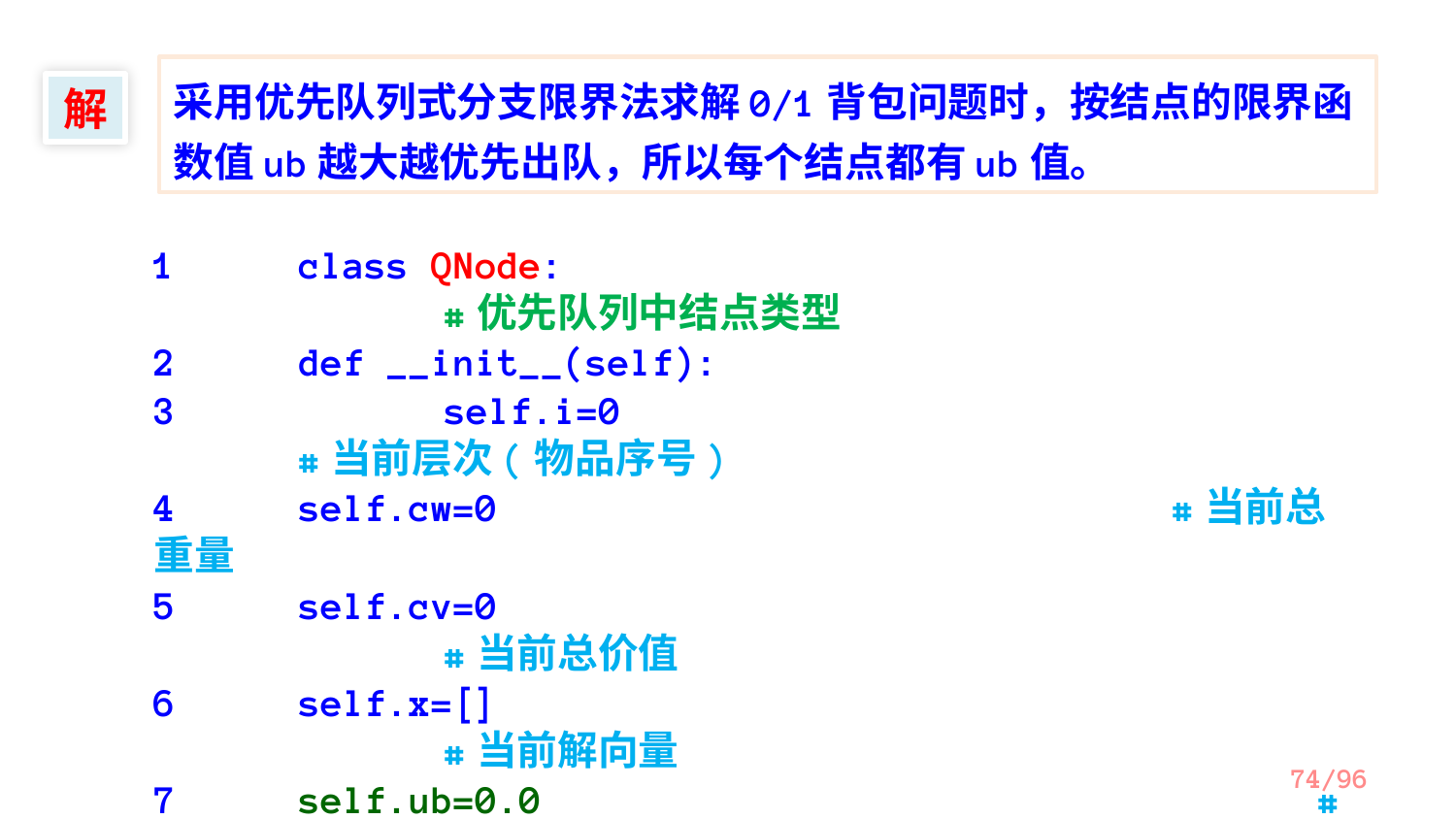

采用优先队列式分支限界法求解0/1背包问题时，按结点的限界函数值ub越大越优先出队，所以每个结点都有ub值。
解
1	class QNode:			    					#优先队列中结点类型
2  	def __init__(self):
3    		self.i=0            				#当前层次(物品序号)
4     	self.cw=0          				#当前总重量
5     	self.cv=0								#当前总价值
6     	self.x=[]								#当前解向量
7     	self.ub=0.0		    				#上界

8  	def __lt__(self,other):	 			#按ub越大越优先出队
9    		return self.ub>other.ub
74/96